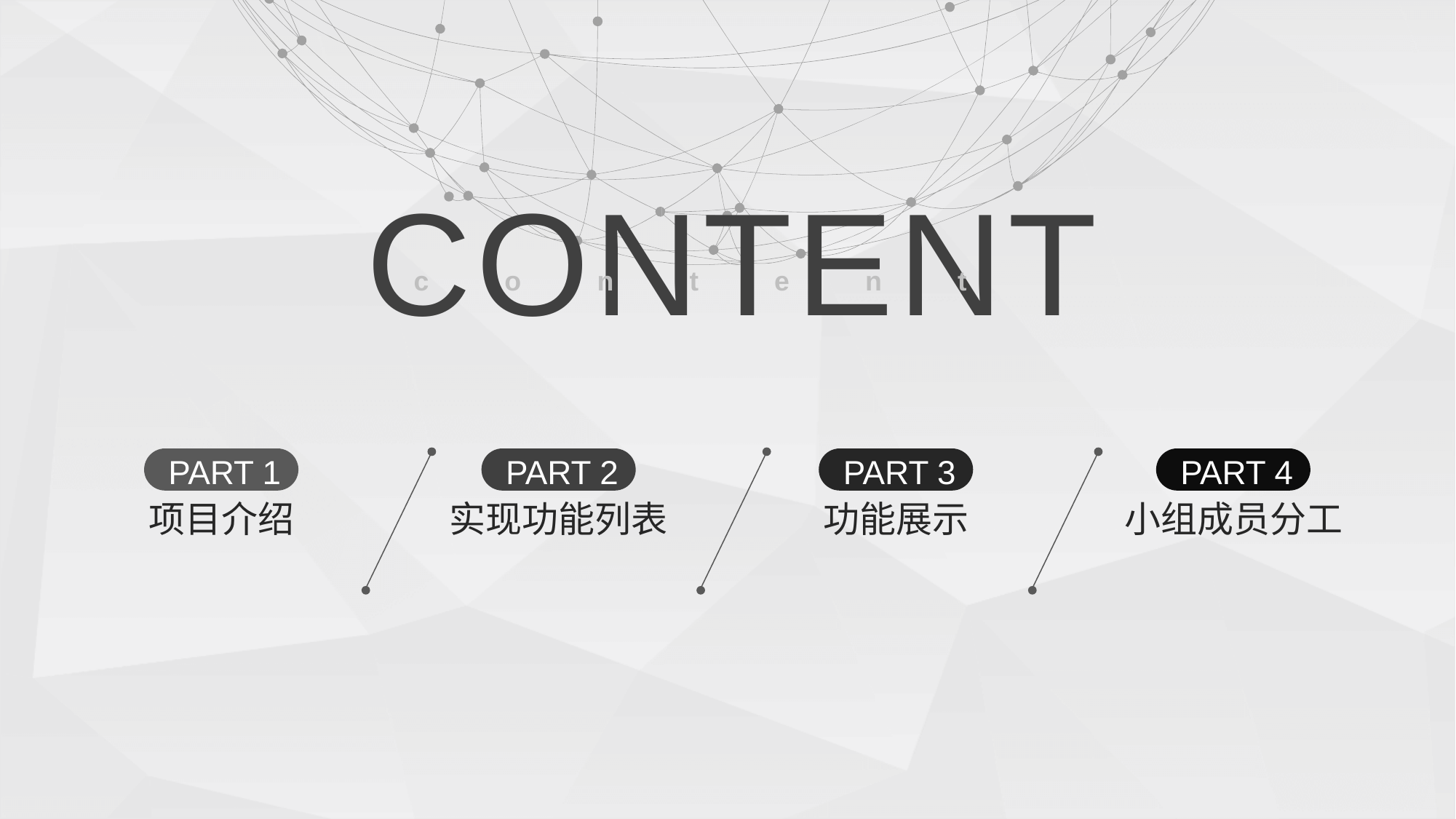

CONTENT
content
PART 1
项目介绍

PART 2
实现功能列表

PART 3
功能展示

PART 4
小组成员分工